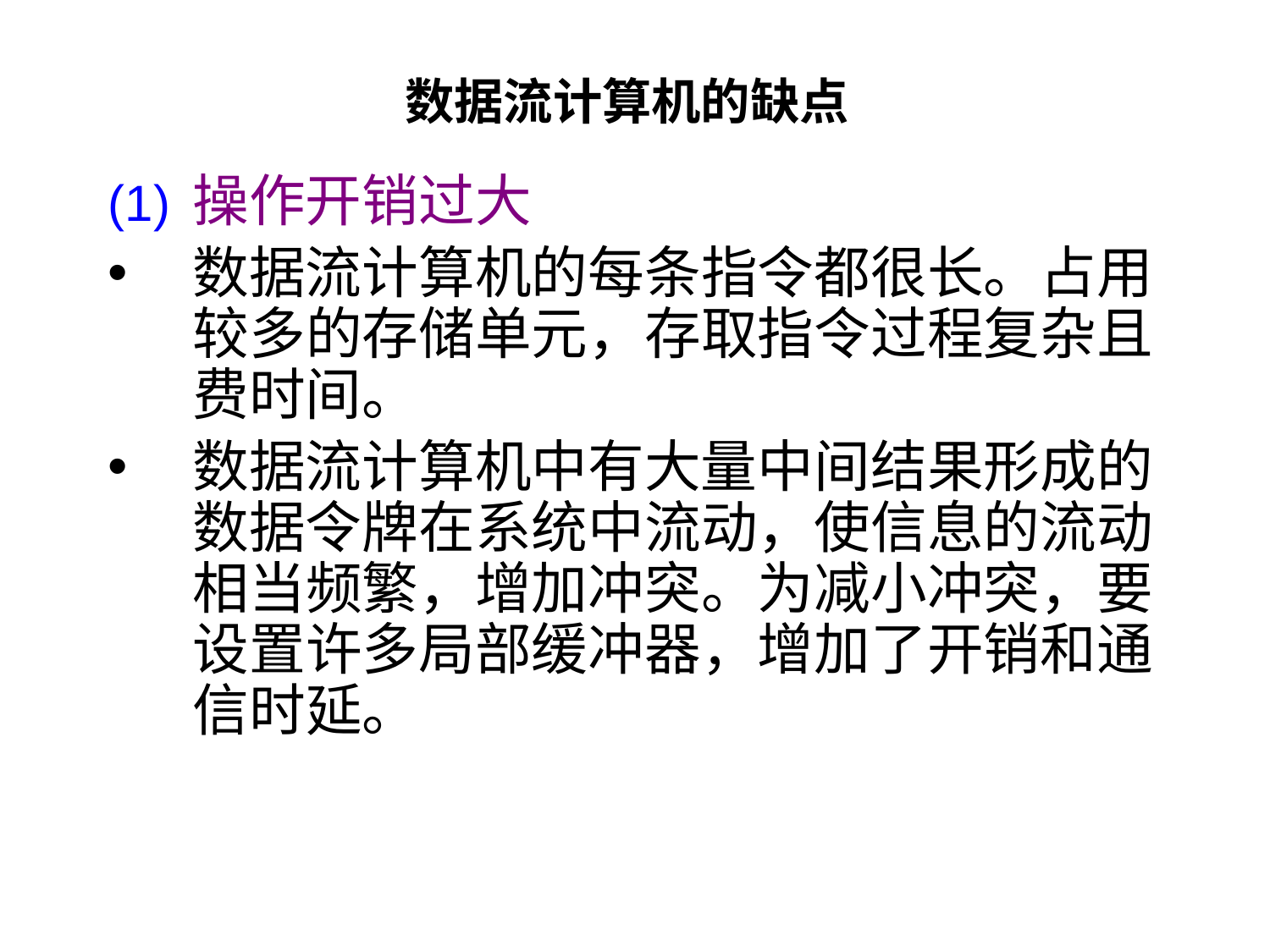

# 数据流计算机的缺点
操作开销过大
数据流计算机的每条指令都很长。占用较多的存储单元，存取指令过程复杂且费时间。
数据流计算机中有大量中间结果形成的数据令牌在系统中流动，使信息的流动相当频繁，增加冲突。为减小冲突，要设置许多局部缓冲器，增加了开销和通信时延。